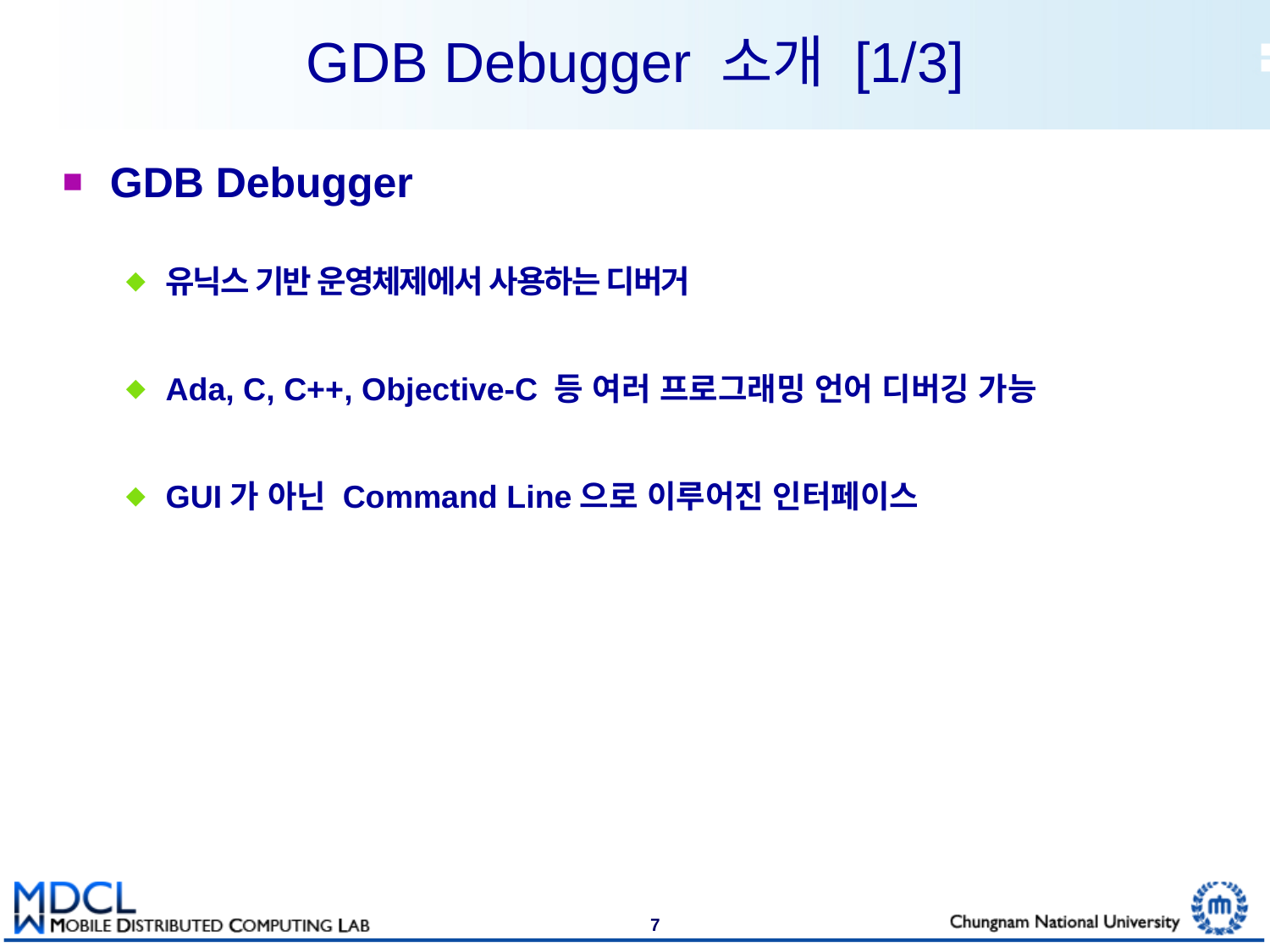

# GDB Debugger 소개 [1/3]
GDB Debugger

유닉스 기반 운영체제에서 사용하는 디버거

Ada, C, C++, Objective-C 등 여러 프로그래밍 언어 디버깅 가능

GUI가 아닌 Command Line으로 이루어진 인터페이스